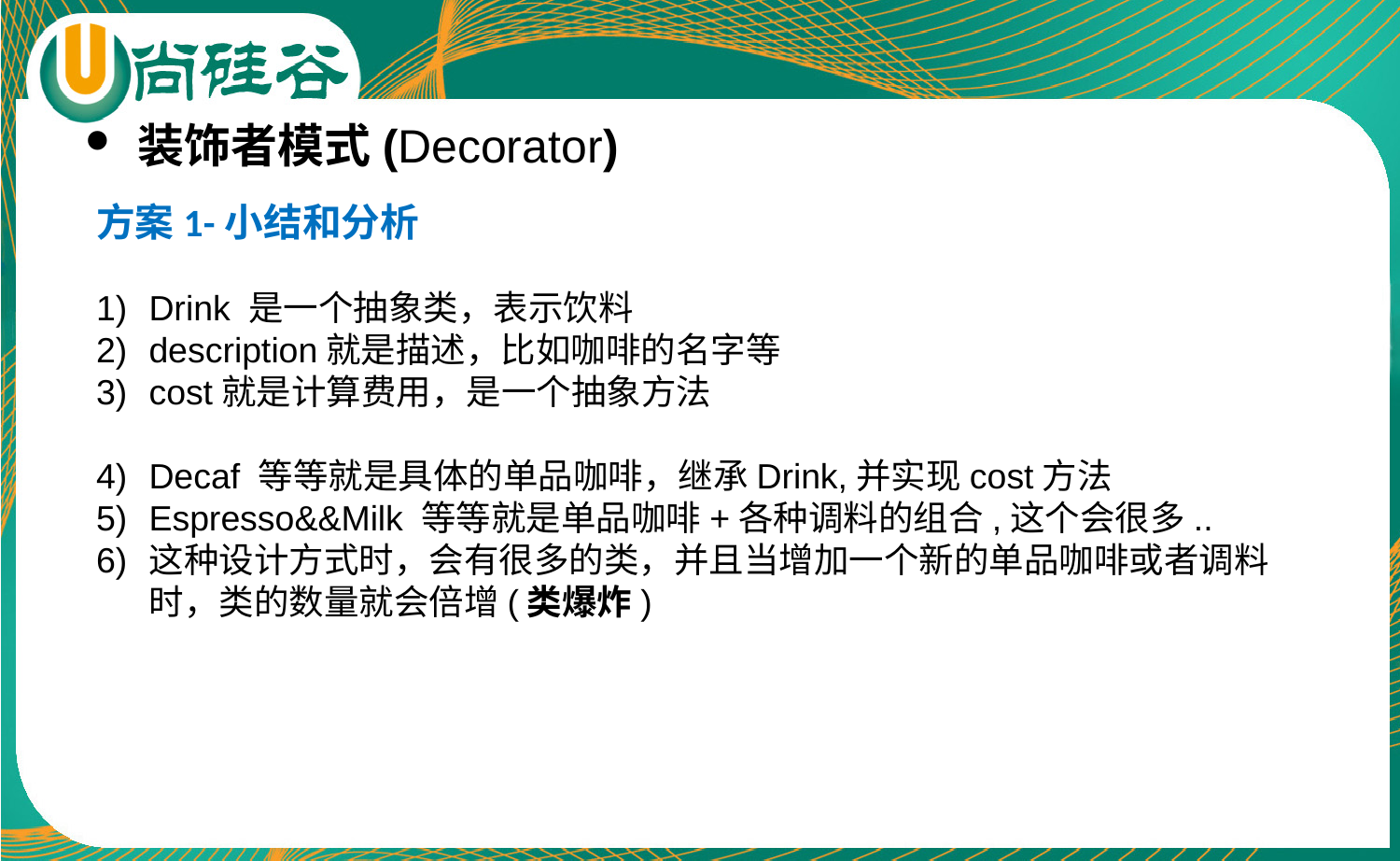

装饰者模式(Decorator)

方案1-小结和分析

Drink 是一个抽象类，表示饮料
description就是描述，比如咖啡的名字等
cost就是计算费用，是一个抽象方法

Decaf 等等就是具体的单品咖啡，继承Drink,并实现cost方法
Espresso&&Milk 等等就是单品咖啡+各种调料的组合,这个会很多..
这种设计方式时，会有很多的类，并且当增加一个新的单品咖啡或者调料时，类的数量就会倍增(类爆炸)